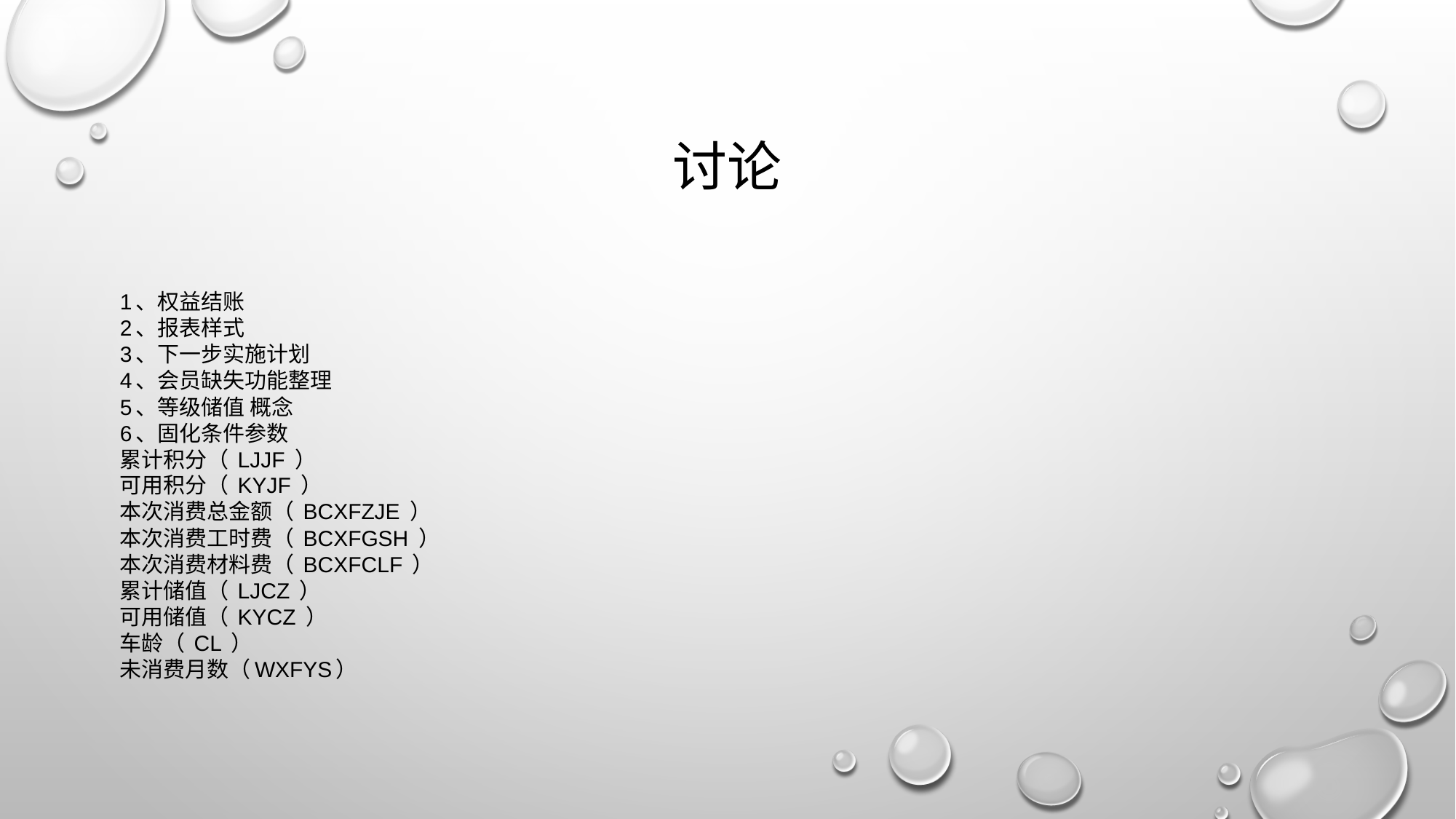

# 讨论
1、权益结账
2、报表样式
3、下一步实施计划
4、会员缺失功能整理
5、等级储值 概念
6、固化条件参数
累计积分（ LJJF ）
可用积分（ KYJF ）
本次消费总金额（ BCXFZJE ）
本次消费工时费（ BCXFGSH ）
本次消费材料费（ BCXFCLF ）
累计储值（ LJCZ ）
可用储值（ KYCZ ）
车龄（ CL ）
未消费月数（WXFYS）